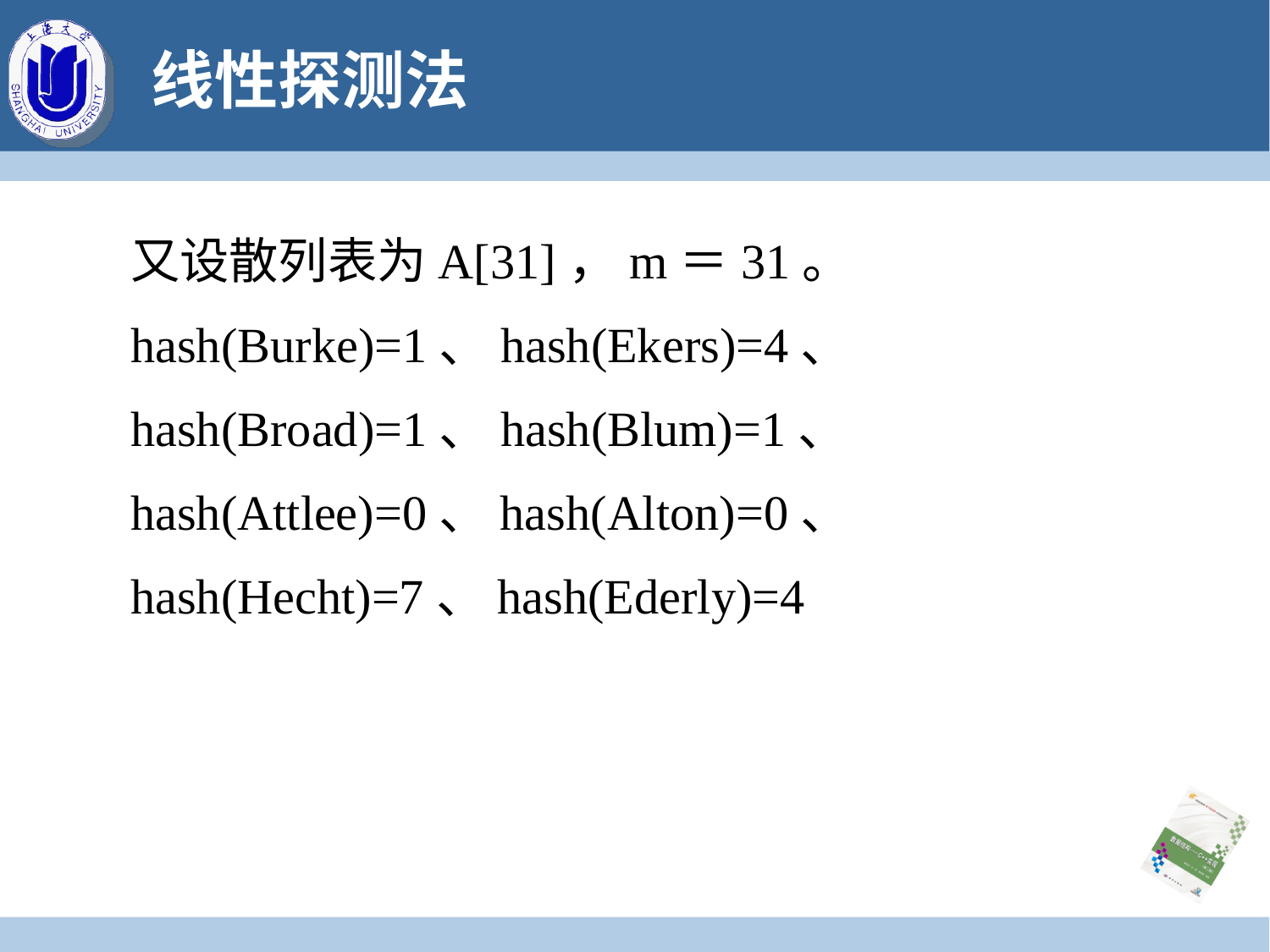

# 线性探测法
又设散列表为A[31]，m＝31。
hash(Burke)=1、hash(Ekers)=4、
hash(Broad)=1、hash(Blum)=1、
hash(Attlee)=0、hash(Alton)=0、
hash(Hecht)=7、hash(Ederly)=4